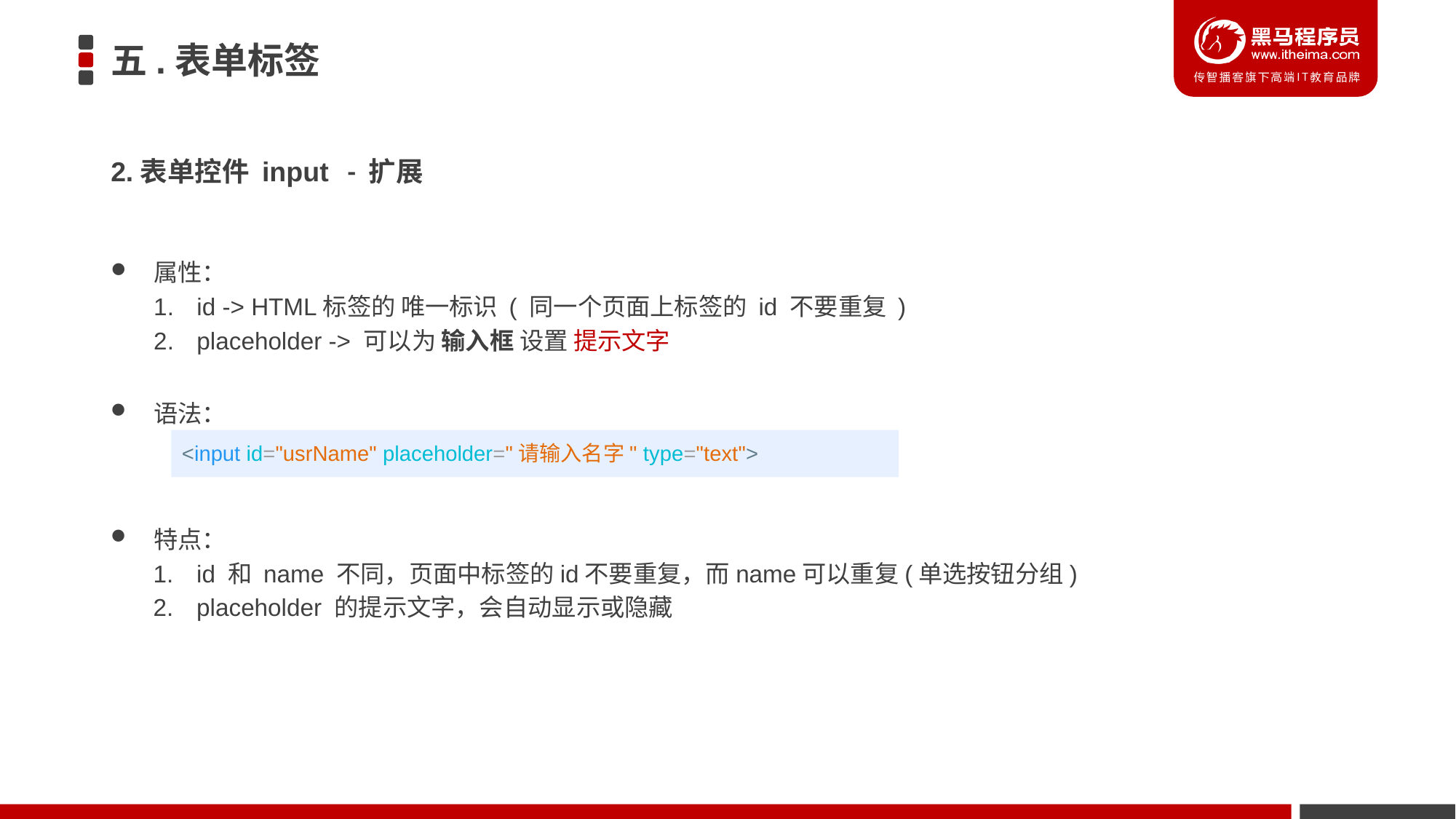

# 五.表单标签
2.表单控件 input
- 扩展
属性：
id -> HTML标签的 唯一标识 ( 同一个页面上标签的 id 不要重复 )
placeholder -> 可以为 输入框 设置 提示文字
语法：

<input id="usrName" placeholder="请输入名字" type="text">
特点：
id 和 name 不同，页面中标签的id不要重复，而name可以重复(单选按钮分组)
placeholder 的提示文字，会自动显示或隐藏